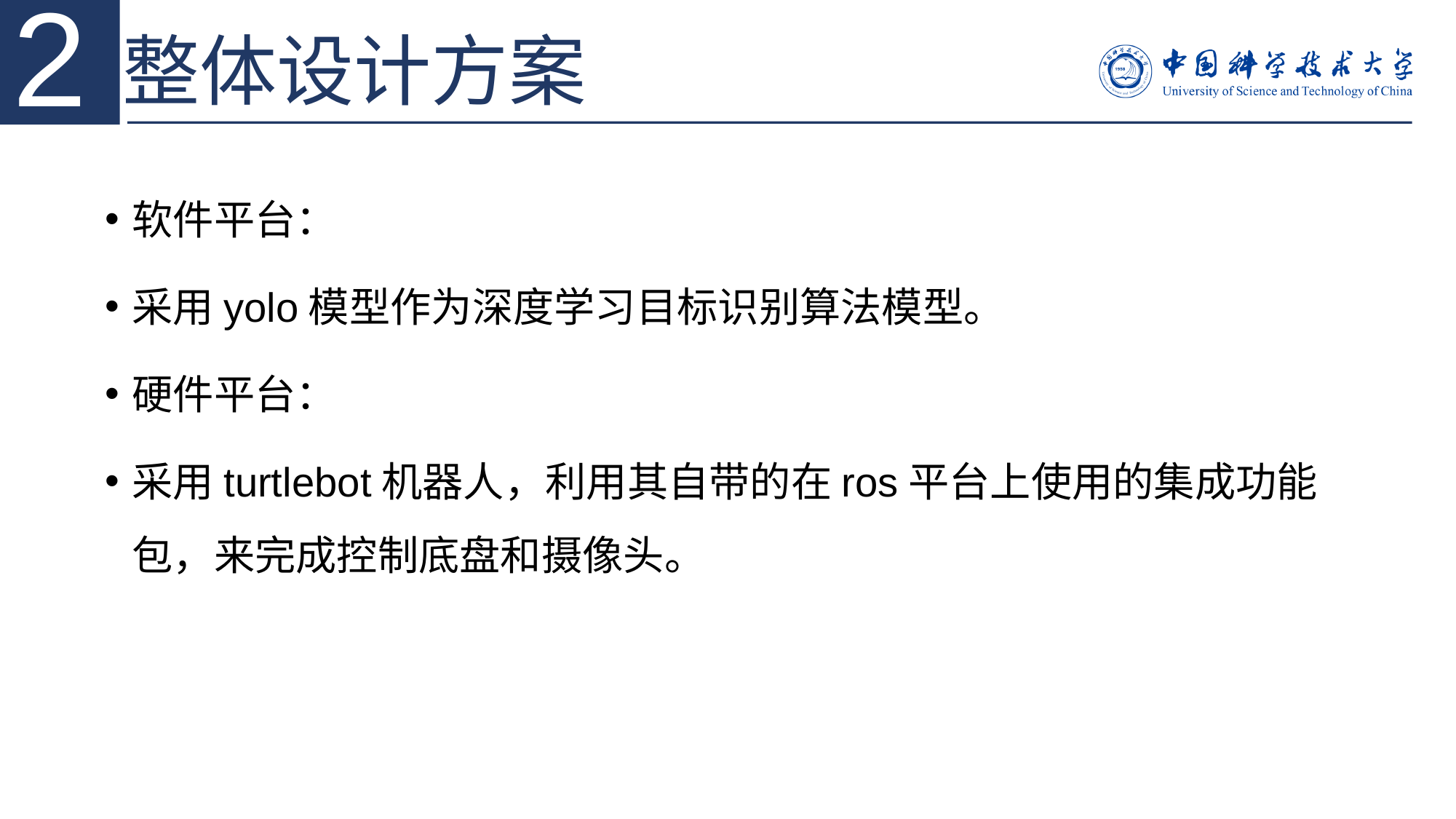

2
整体设计方案
软件平台：
采用yolo模型作为深度学习目标识别算法模型。
硬件平台：
采用turtlebot机器人，利用其自带的在ros平台上使用的集成功能包，来完成控制底盘和摄像头。